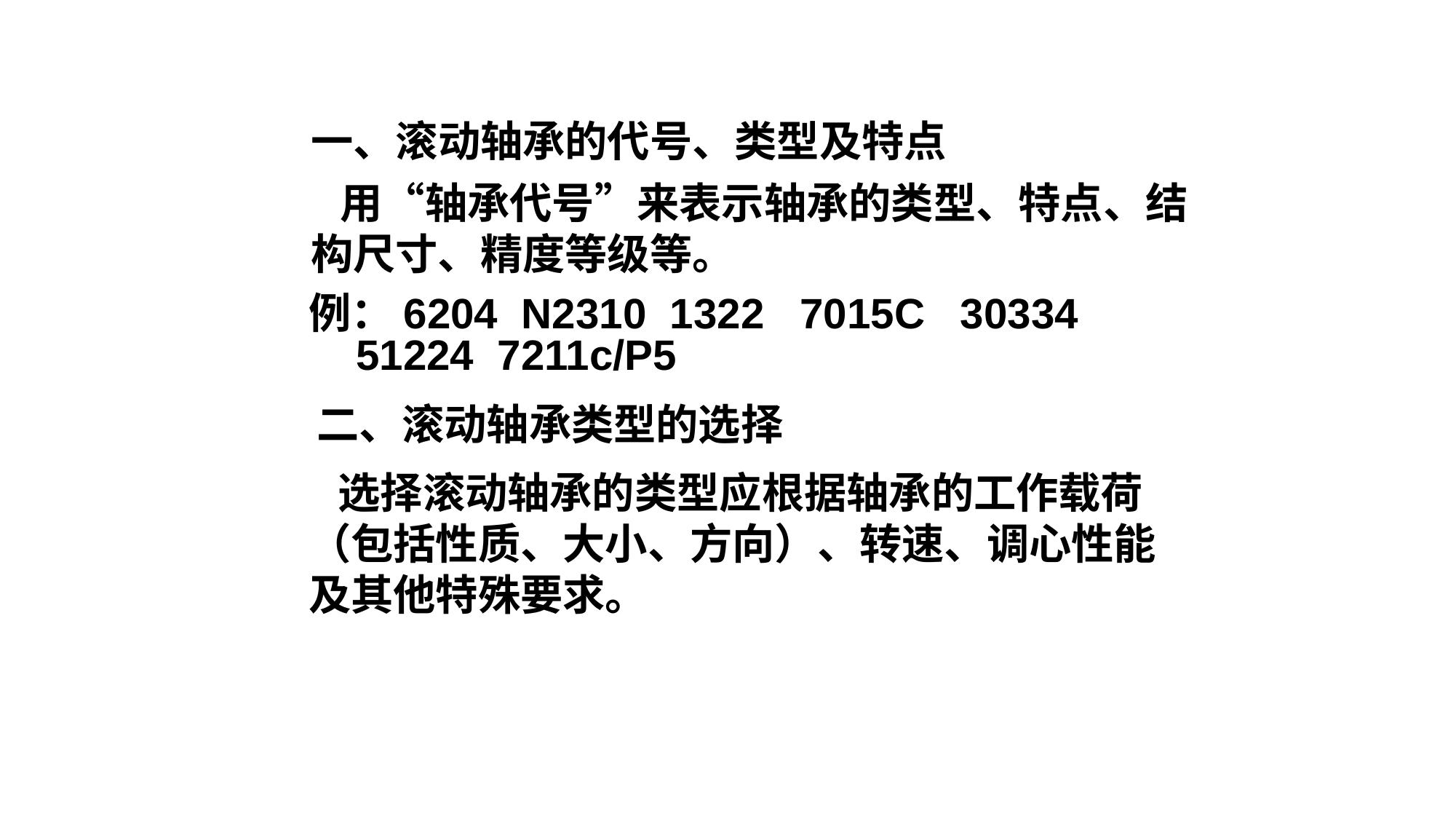

一、滚动轴承的代号、类型及特点
  用“轴承代号”来表示轴承的类型、特点、结构尺寸、精度等级等。
例：6204  N2310  1322   7015C   30334
    51224  7211c/P5
二、滚动轴承类型的选择
  选择滚动轴承的类型应根据轴承的工作载荷（包括性质、大小、方向）、转速、调心性能及其他特殊要求。